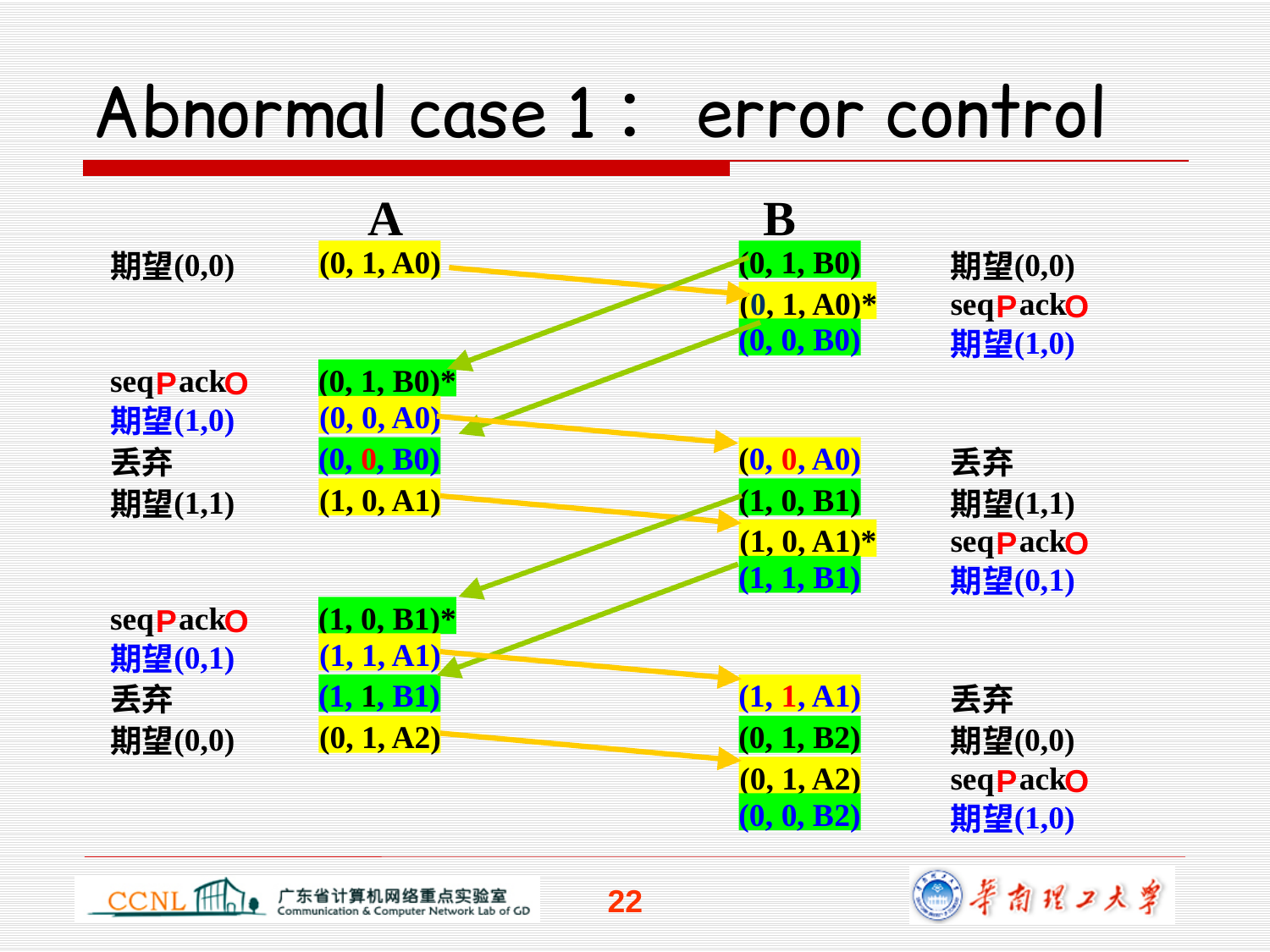

# Abnormal case 1：error control

A

  B

(0, 1, A0)

(0, 1, B0)

(0,0)

(0,0)

期望
期望

(0, 1, A0)*

seq
ack

P
O

(0, 0, B0)

(1,0)

期望

seq
ack

(0, 1, B0)*
P
O

(0, 0, A0)

(1,0)

期望

(0,
0
, B0)

丢弃

(1, 0, A1)

(1,1)

期望

(
0,
0
, A0)

丢弃

(1, 0, B1)

(1,1)

期望

(1, 0, A1)
*

seq
ack

P
O

(1,
 1, B1)

(0,1)

期望

seq
ack

(1, 0, B1)
*

P
O

(1, 1, A1)

(0,1)

期望

(1,
1
, B1)

丢弃

(0, 1, A2)

(0,0)

期望

(1,
 1
, A1)

丢弃

(0, 1, B2)

(
0,0)

期望

(0, 1, A2)

seq
ack

P
O

(
0
,
0
, B
2
)

(
1,0)

期望